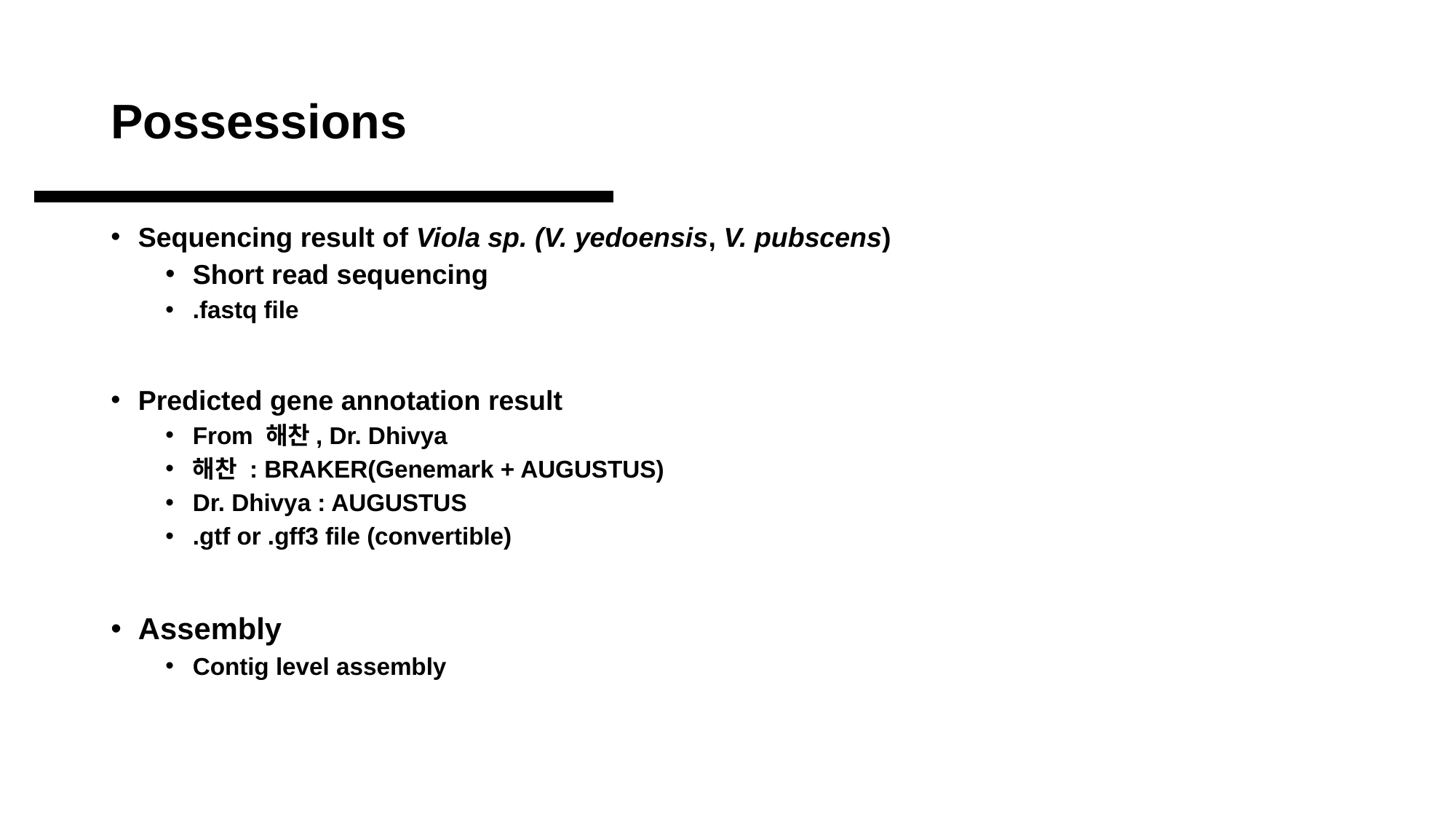

# Possessions
Sequencing result of Viola sp. (V. yedoensis, V. pubscens)
Short read sequencing
.fastq file

Predicted gene annotation result
From 해찬, Dr. Dhivya
해찬 : BRAKER(Genemark + AUGUSTUS)
Dr. Dhivya : AUGUSTUS
.gtf or .gff3 file (convertible)

Assembly
Contig level assembly